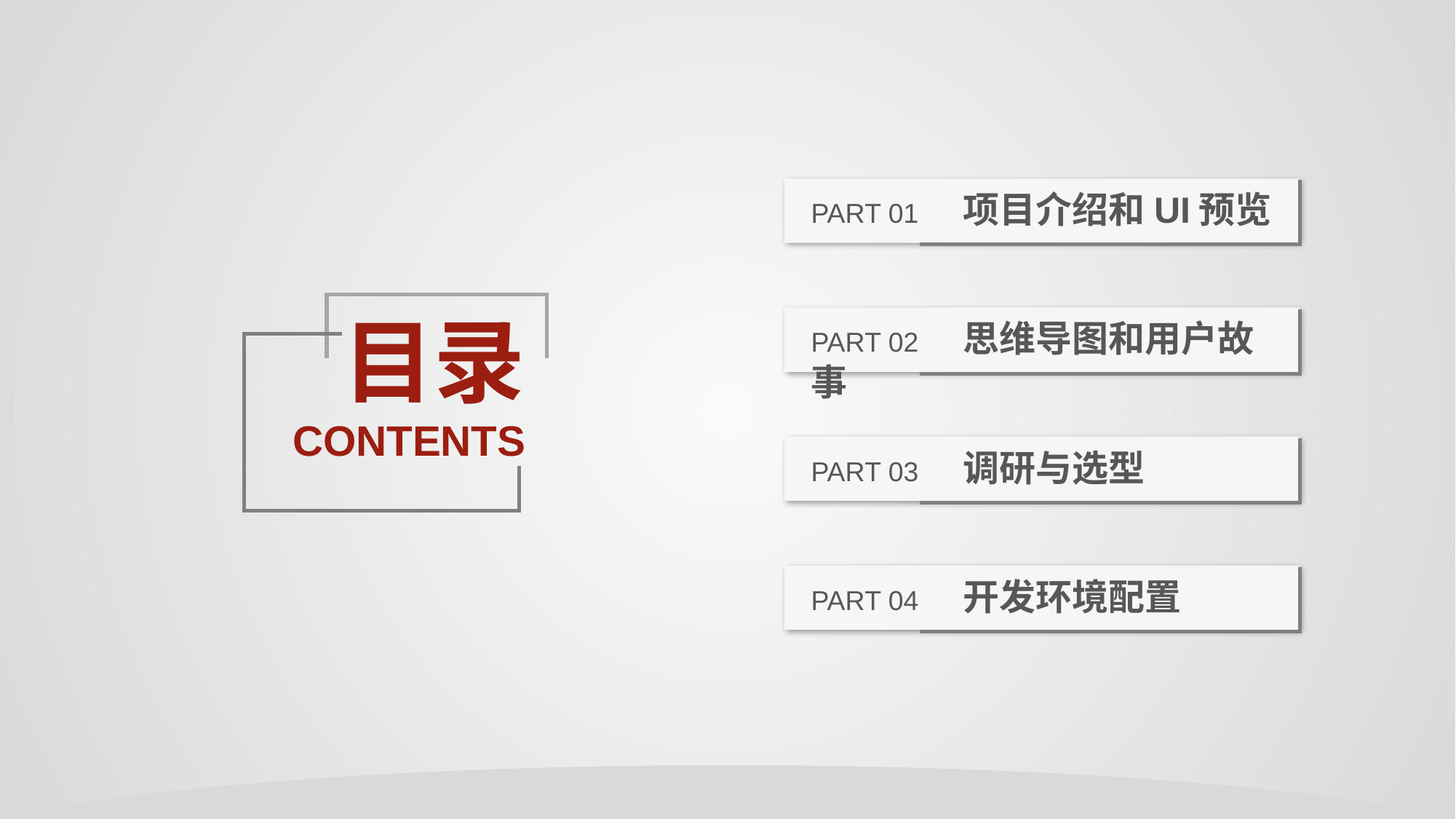

PART 01     项目介绍和UI预览

目录
CONTENTS

PART 02     思维导图和用户故事

PART 03     调研与选型

PART 04     开发环境配置